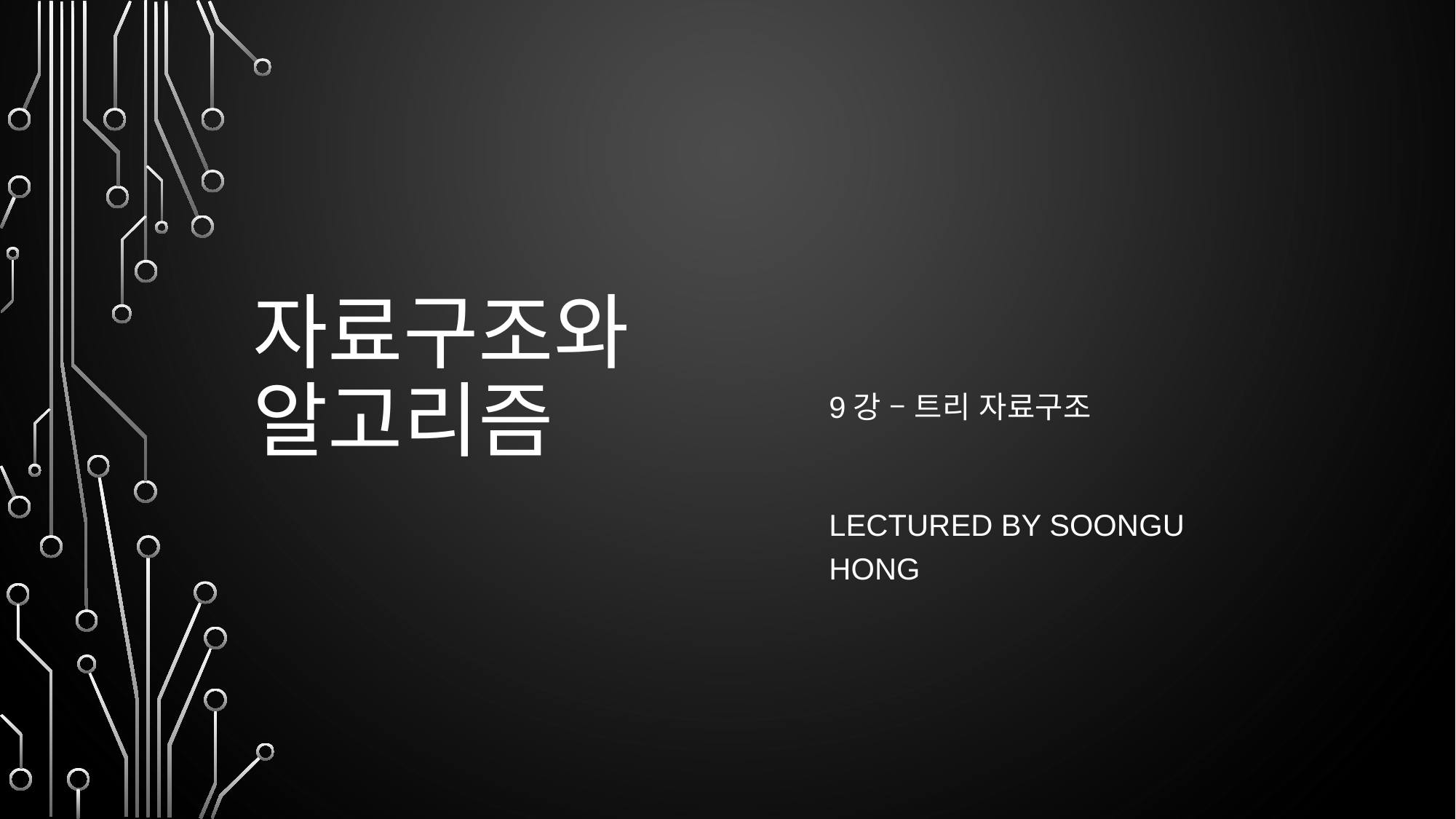

# 자료구조와 알고리즘

9강 – 트리 자료구조

Lectured by Soongu Hong